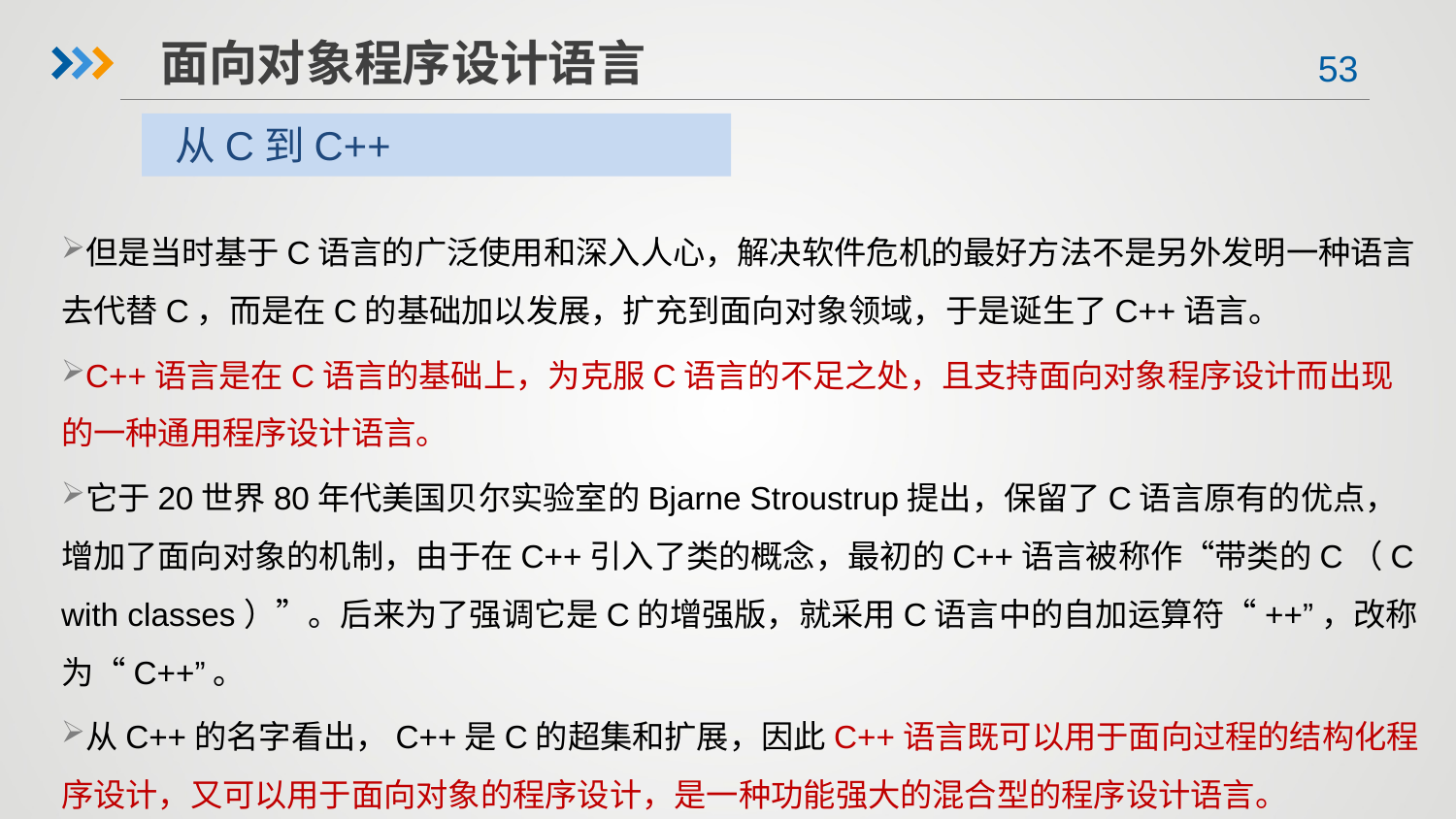

面向对象程序设计语言
 从C到C++
但是当时基于C语言的广泛使用和深入人心，解决软件危机的最好方法不是另外发明一种语言去代替C，而是在C的基础加以发展，扩充到面向对象领域，于是诞生了C++语言。
C++语言是在C语言的基础上，为克服C语言的不足之处，且支持面向对象程序设计而出现的一种通用程序设计语言。
它于20世界80年代美国贝尔实验室的Bjarne Stroustrup提出，保留了C语言原有的优点，增加了面向对象的机制，由于在C++引入了类的概念，最初的C++语言被称作“带类的C（C with classes）”。后来为了强调它是C的增强版，就采用C语言中的自加运算符“++”，改称为“C++”。
从C++的名字看出，C++是C的超集和扩展，因此C++语言既可以用于面向过程的结构化程序设计，又可以用于面向对象的程序设计，是一种功能强大的混合型的程序设计语言。